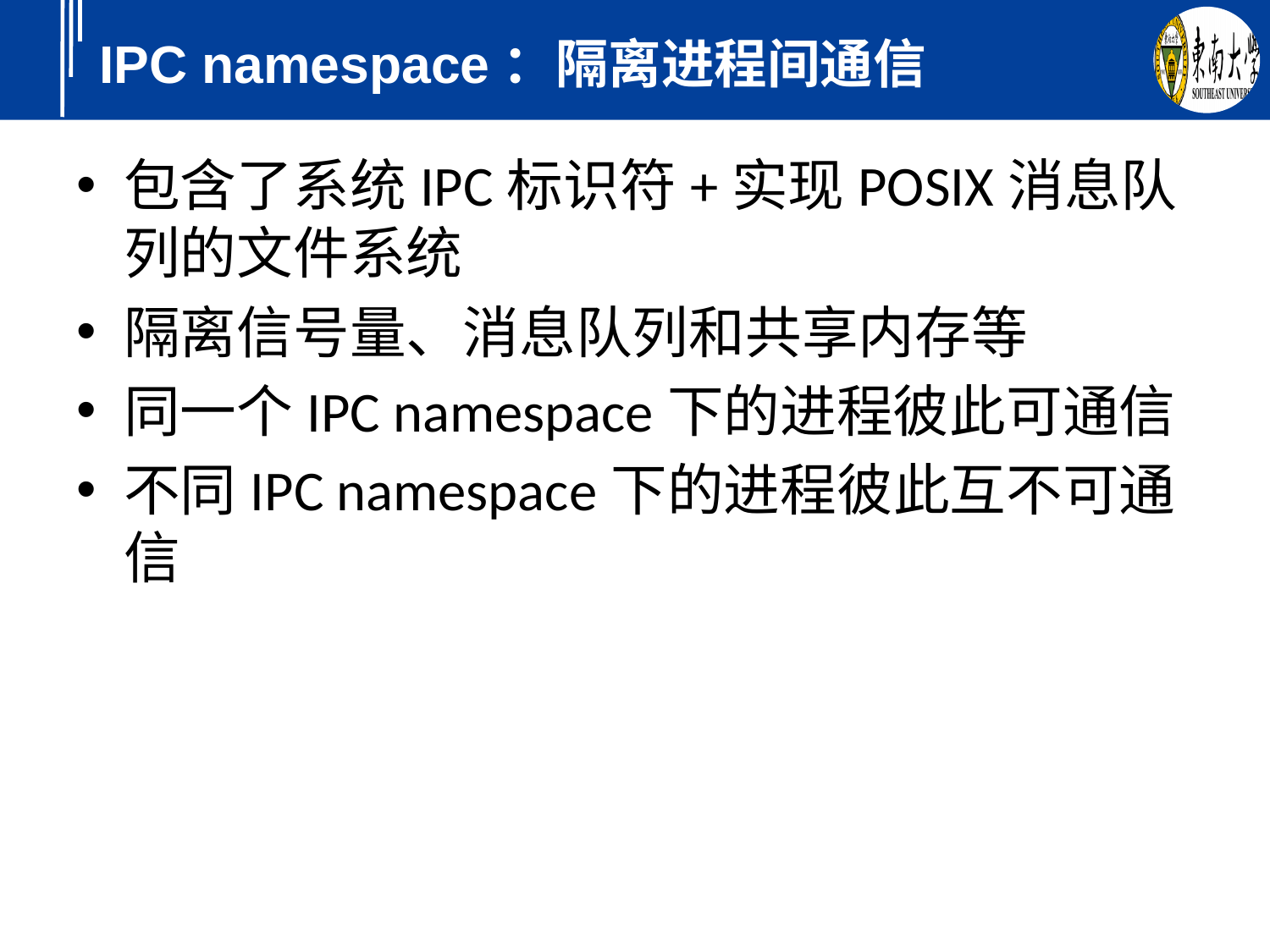

# IPC namespace：隔离进程间通信
包含了系统IPC标识符+实现POSIX消息队列的文件系统
隔离信号量、消息队列和共享内存等
同一个IPC namespace下的进程彼此可通信
不同IPC namespace下的进程彼此互不可通信